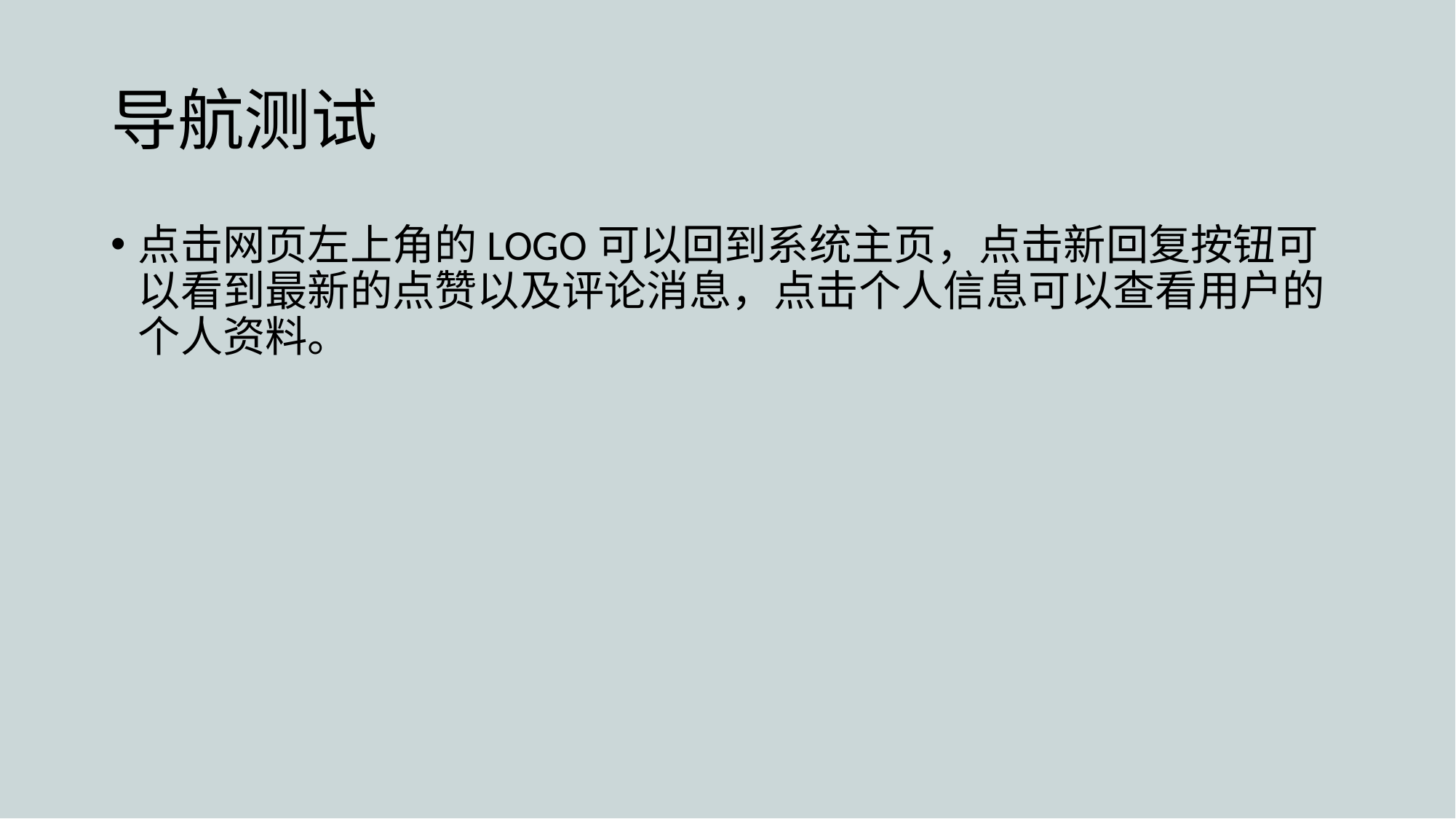

# 导航测试
点击网页左上角的LOGO可以回到系统主页，点击新回复按钮可以看到最新的点赞以及评论消息，点击个人信息可以查看用户的个人资料。